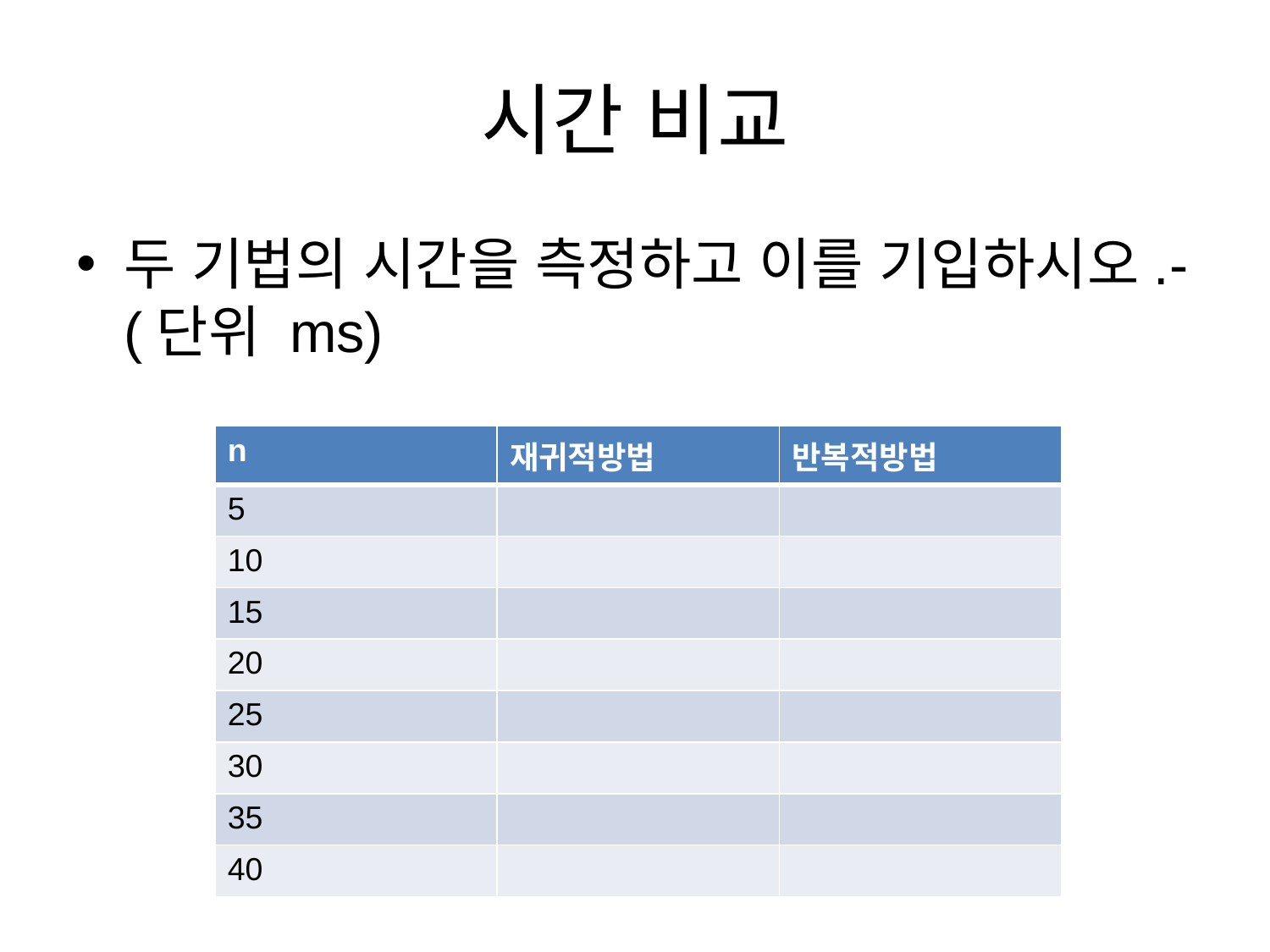

# 시간 비교
두 기법의 시간을 측정하고 이를 기입하시오.-(단위 ms)

| n | 재귀적방법 | 반복적방법 |
| --- | --- | --- |
| 5 |  |  |
| 10 |  |  |
| 15 |  |  |
| 20 |  |  |
| 25 |  |  |
| 30 |  |  |
| 35 |  |  |
| 40 |  |  |